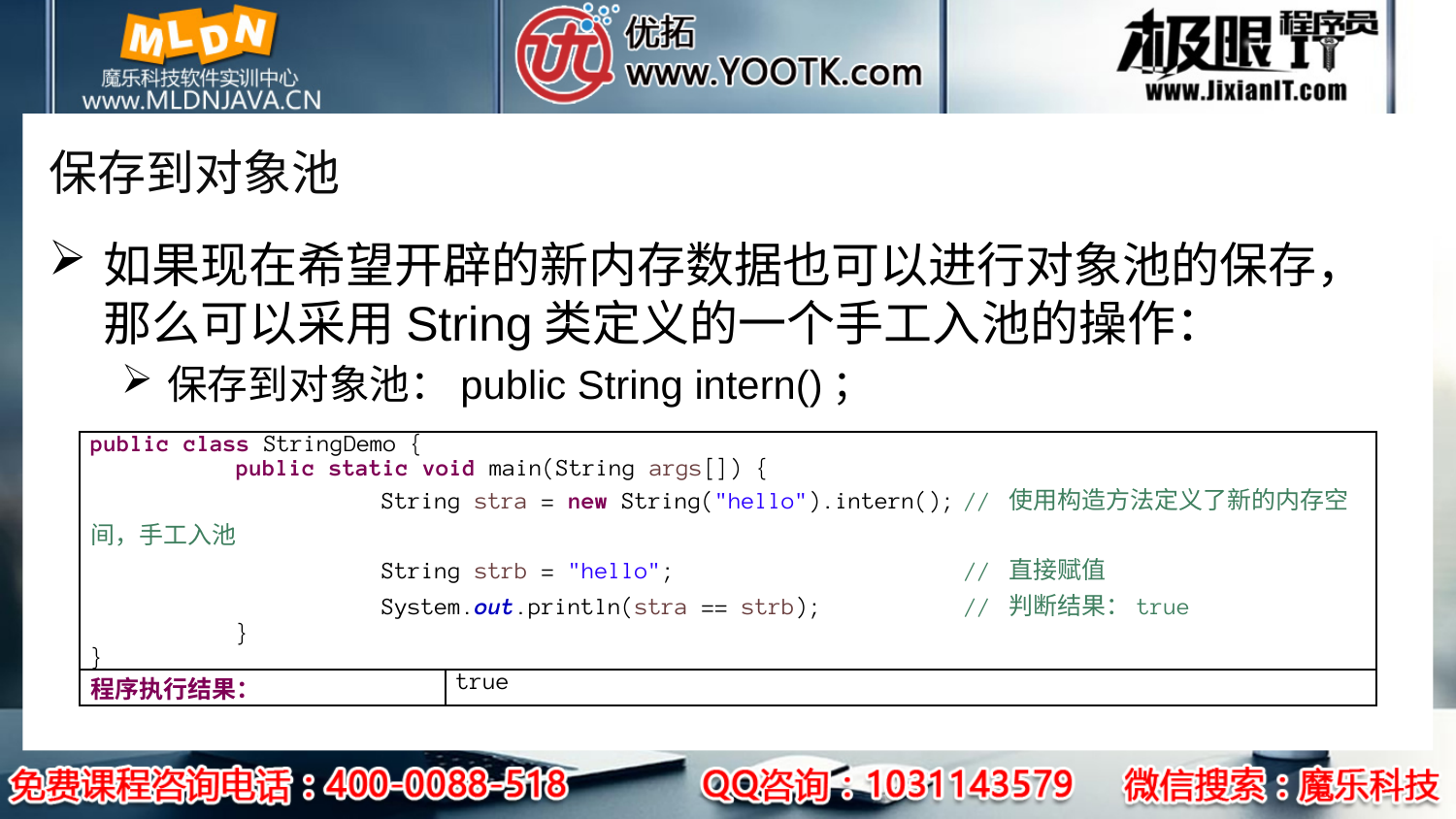

# 保存到对象池
如果现在希望开辟的新内存数据也可以进行对象池的保存，那么可以采用String类定义的一个手工入池的操作：
保存到对象池：public String intern()；
| public class StringDemo { public static void main(String args[]) { String stra = new String("hello").intern(); // 使用构造方法定义了新的内存空间，手工入池 String strb = "hello"; // 直接赋值 System.out.println(stra == strb); // 判断结果：true } } |  |
| --- | --- |
| 程序执行结果： | true |